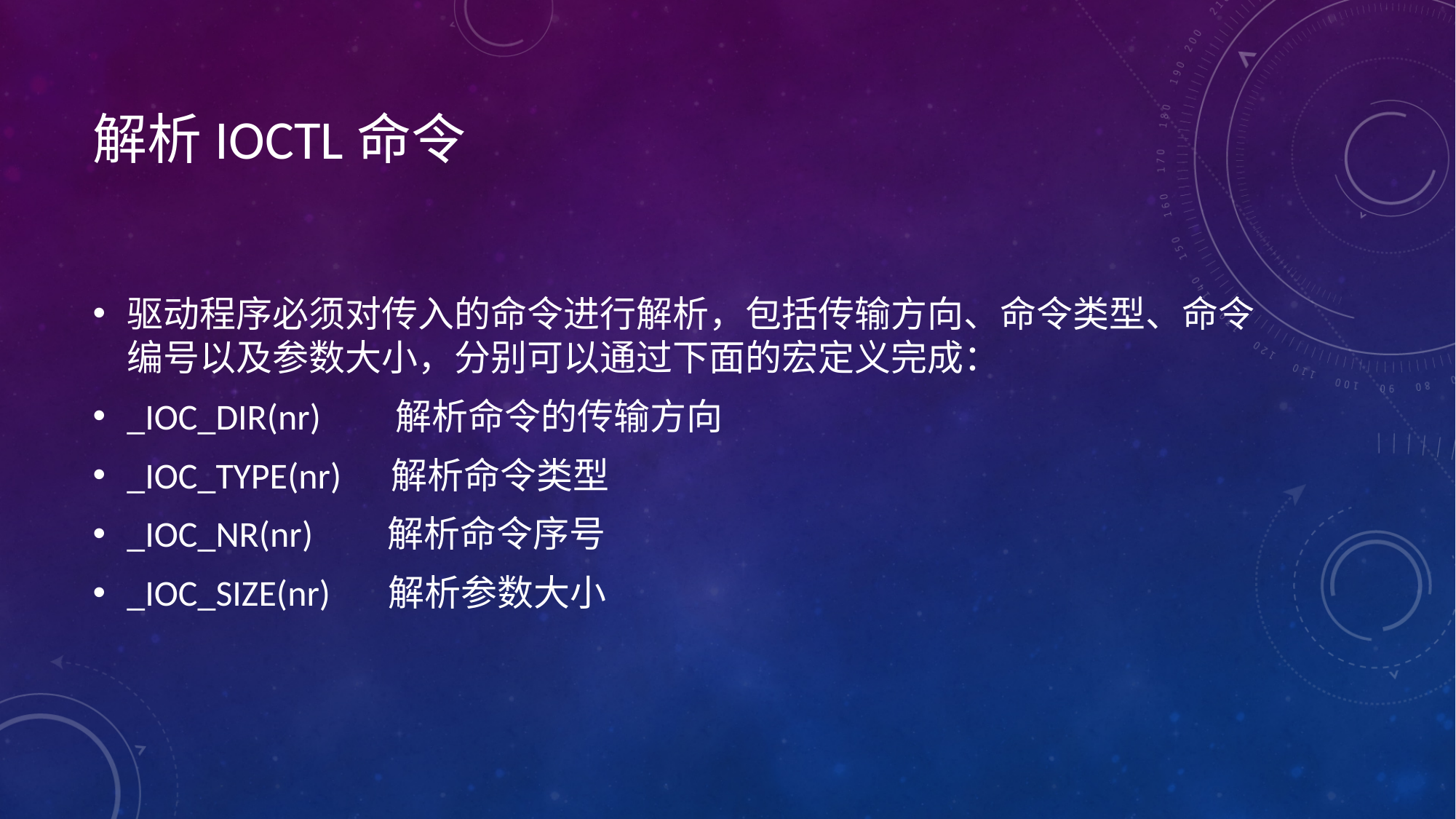

# 解析ioctl命令
驱动程序必须对传入的命令进行解析，包括传输方向、命令类型、命令编号以及参数大小，分别可以通过下面的宏定义完成：
_IOC_DIR(nr)        解析命令的传输方向
_IOC_TYPE(nr)     解析命令类型
_IOC_NR(nr)        解析命令序号
_IOC_SIZE(nr)      解析参数大小